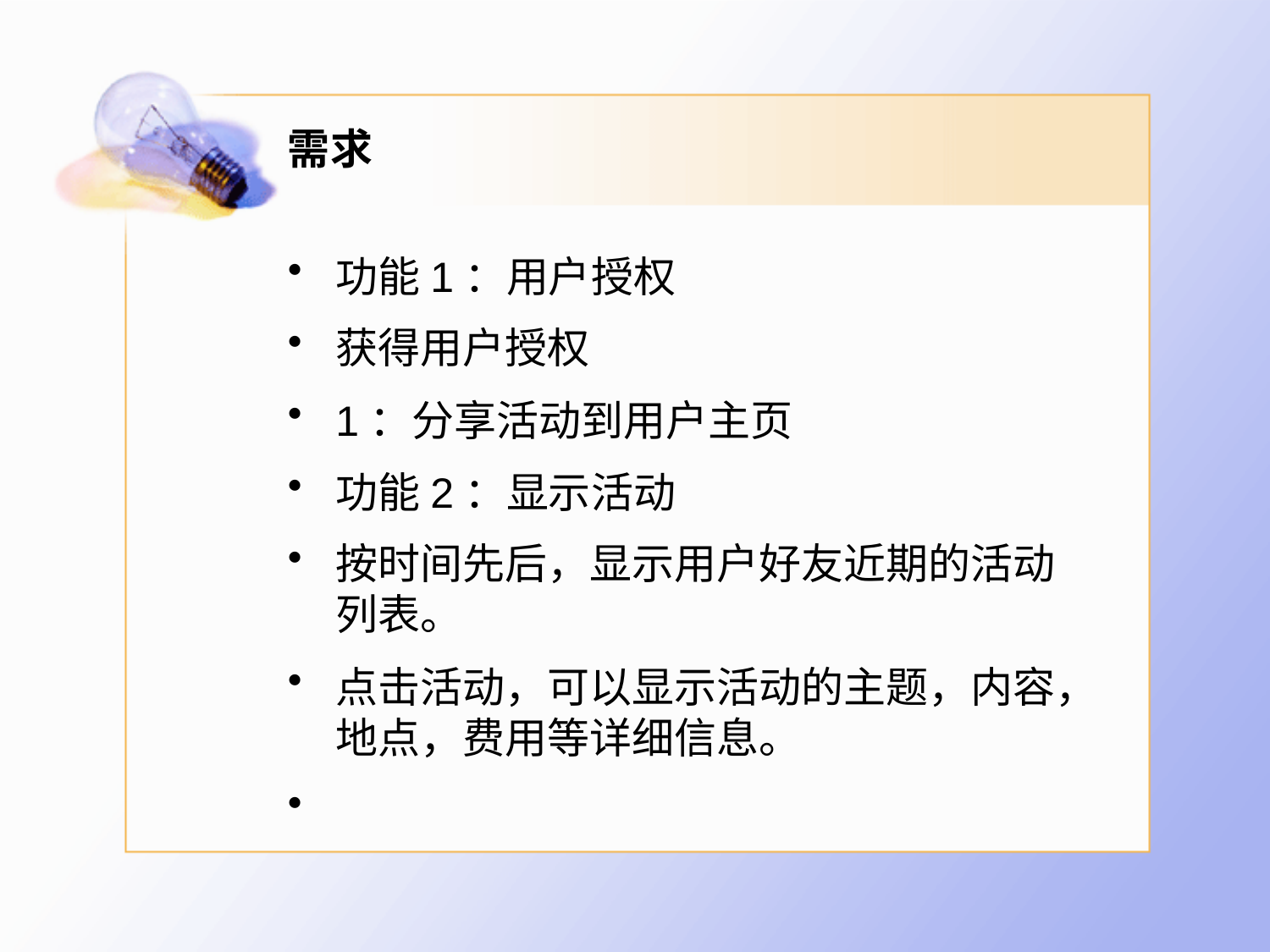

# 需求
功能1：用户授权
获得用户授权
1：分享活动到用户主页
功能2：显示活动
按时间先后，显示用户好友近期的活动列表。
点击活动，可以显示活动的主题，内容，地点，费用等详细信息。